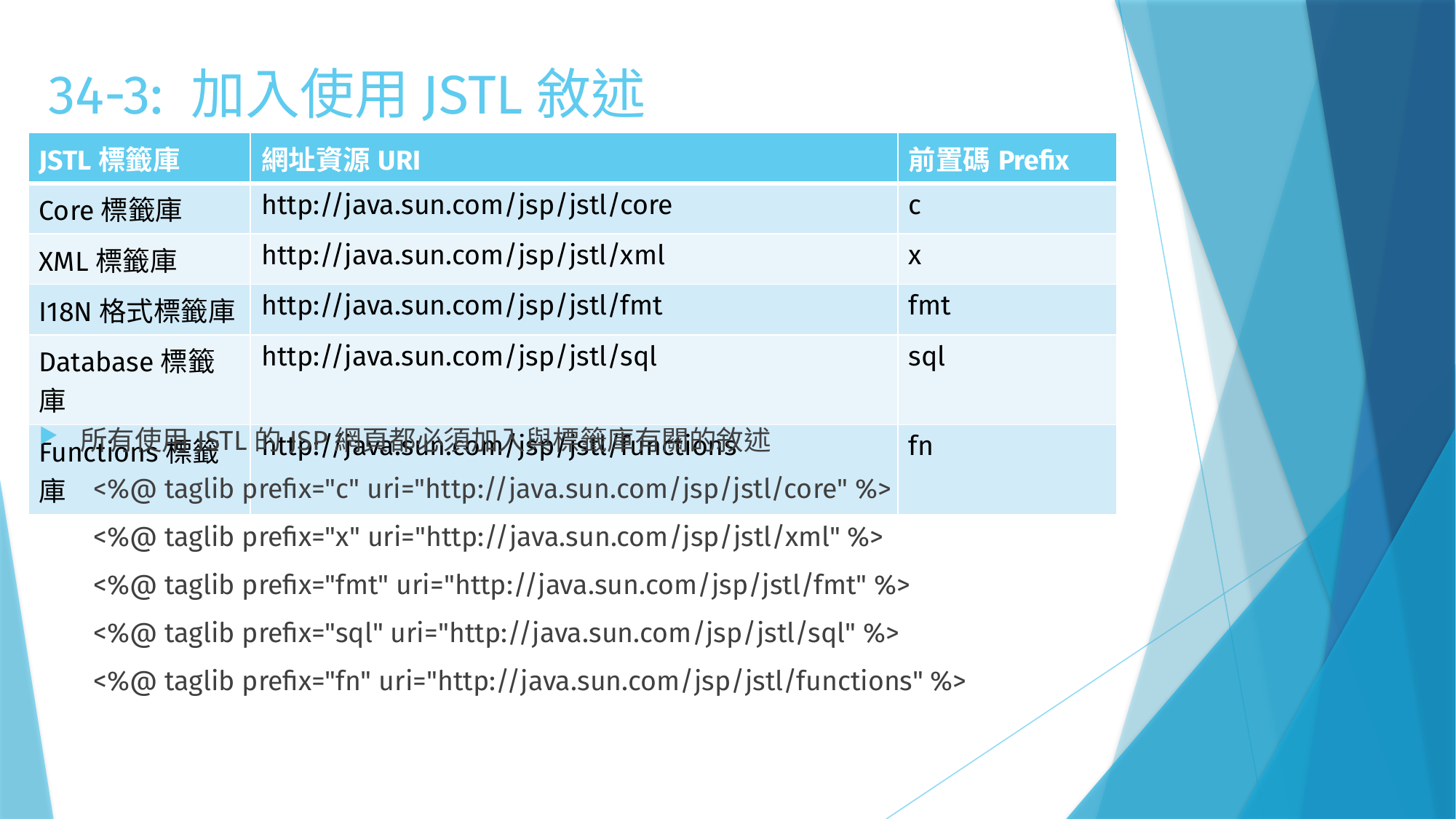

# 34-3: 加入使用JSTL敘述
| JSTL標籤庫 | 網址資源URI | 前置碼Prefix |
| --- | --- | --- |
| Core標籤庫 | http://java.sun.com/jsp/jstl/core | c |
| XML標籤庫 | http://java.sun.com/jsp/jstl/xml | x |
| I18N格式標籤庫 | http://java.sun.com/jsp/jstl/fmt | fmt |
| Database標籤庫 | http://java.sun.com/jsp/jstl/sql | sql |
| Functions標籤庫 | http://java.sun.com/jsp/jstl/functions | fn |
所有使用JSTL的JSP網頁都必須加入與標籤庫有關的敘述
<%@ taglib prefix="c" uri="http://java.sun.com/jsp/jstl/core" %>
<%@ taglib prefix="x" uri="http://java.sun.com/jsp/jstl/xml" %>
<%@ taglib prefix="fmt" uri="http://java.sun.com/jsp/jstl/fmt" %>
<%@ taglib prefix="sql" uri="http://java.sun.com/jsp/jstl/sql" %>
<%@ taglib prefix="fn" uri="http://java.sun.com/jsp/jstl/functions" %>